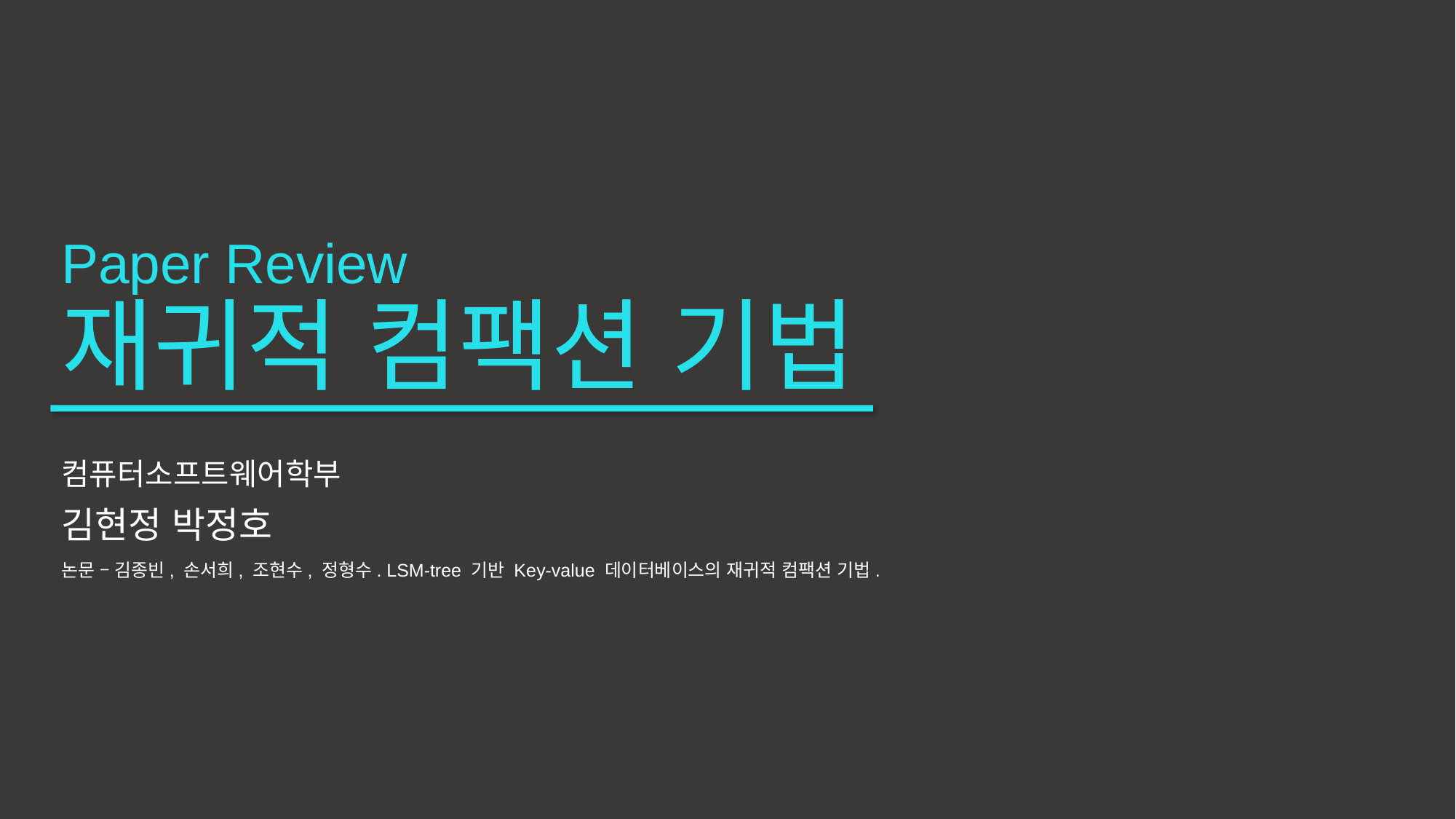

# Paper Review 재귀적 컴팩션 기법

컴퓨터소프트웨어학부
김현정 박정호
논문 – 김종빈, 손서희, 조현수, 정형수. LSM-tree 기반 Key-value 데이터베이스의 재귀적 컴팩션 기법.